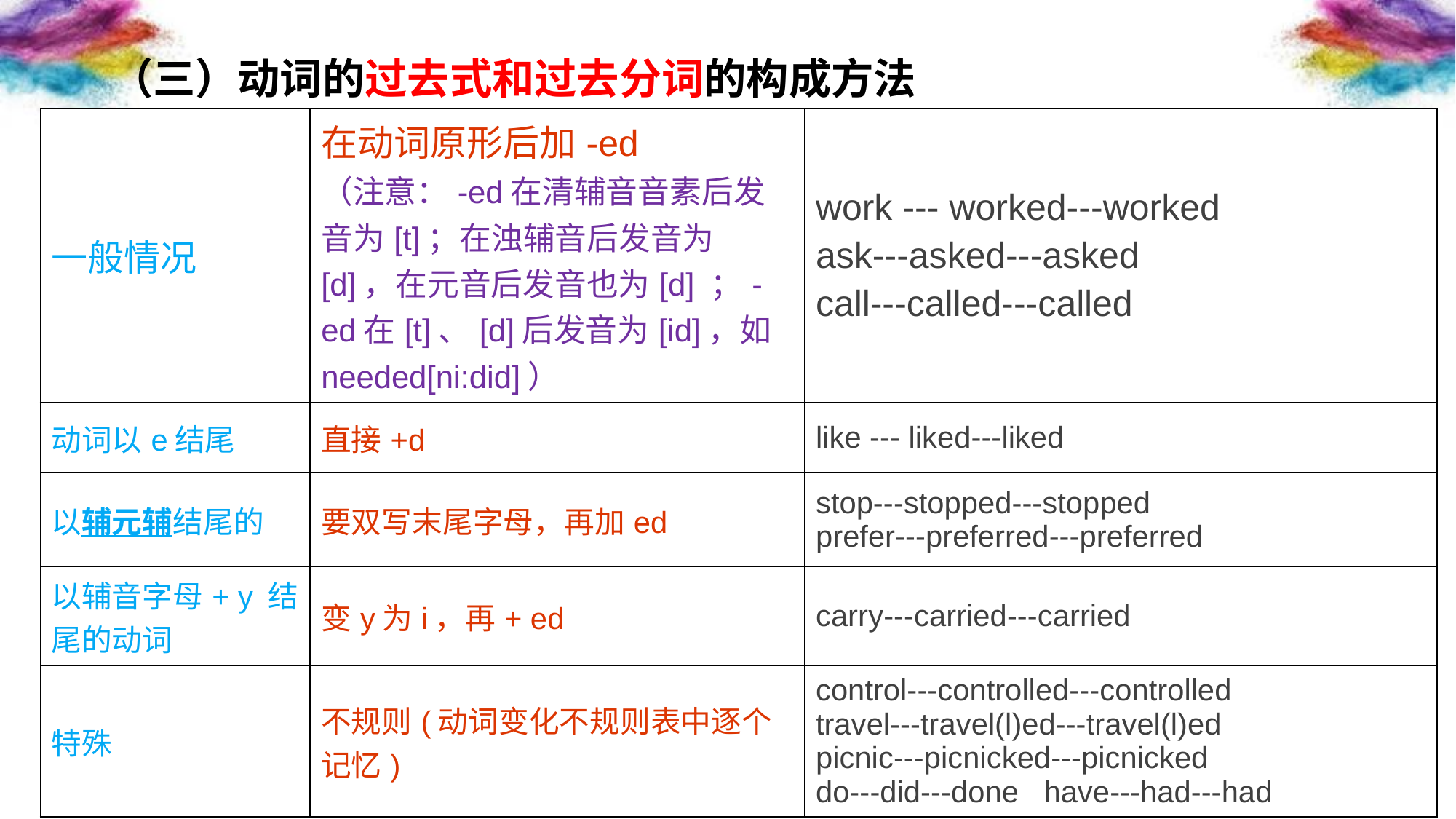

（三）动词的过去式和过去分词的构成方法
| 一般情况 | 在动词原形后加-ed （注意：-ed在清辅音音素后发音为[t]；在浊辅音后发音为[d]，在元音后发音也为[d] ；-ed在[t]、[d]后发音为[id]，如needed[ni:did]） | work --- worked---worked ask---asked---asked call---called---called |
| --- | --- | --- |
| 动词以e结尾 | 直接+d | like --- liked---liked |
| 以辅元辅结尾的 | 要双写末尾字母，再加ed | stop---stopped---stopped prefer---preferred---preferred |
| 以辅音字母+ y 结尾的动词 | 变y为i，再+ ed | carry---carried---carried |
| 特殊 | 不规则(动词变化不规则表中逐个记忆) | control---controlled---controlled travel---travel(l)ed---travel(l)ed picnic---picnicked---picnicked do---did---done have---had---had |